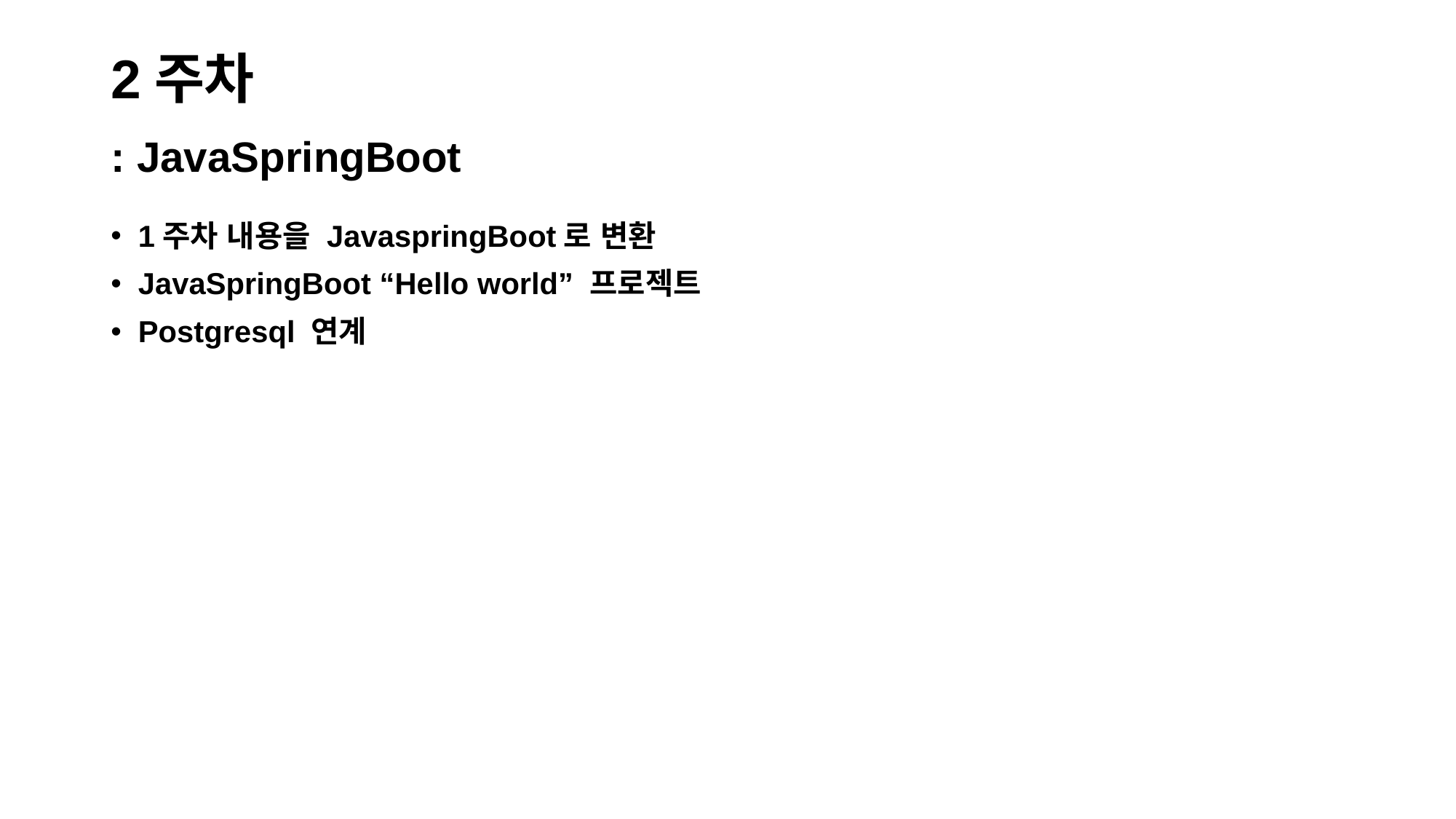

# 2주차
: JavaSpringBoot
1주차 내용을 JavaspringBoot로 변환
JavaSpringBoot “Hello world” 프로젝트
Postgresql 연계